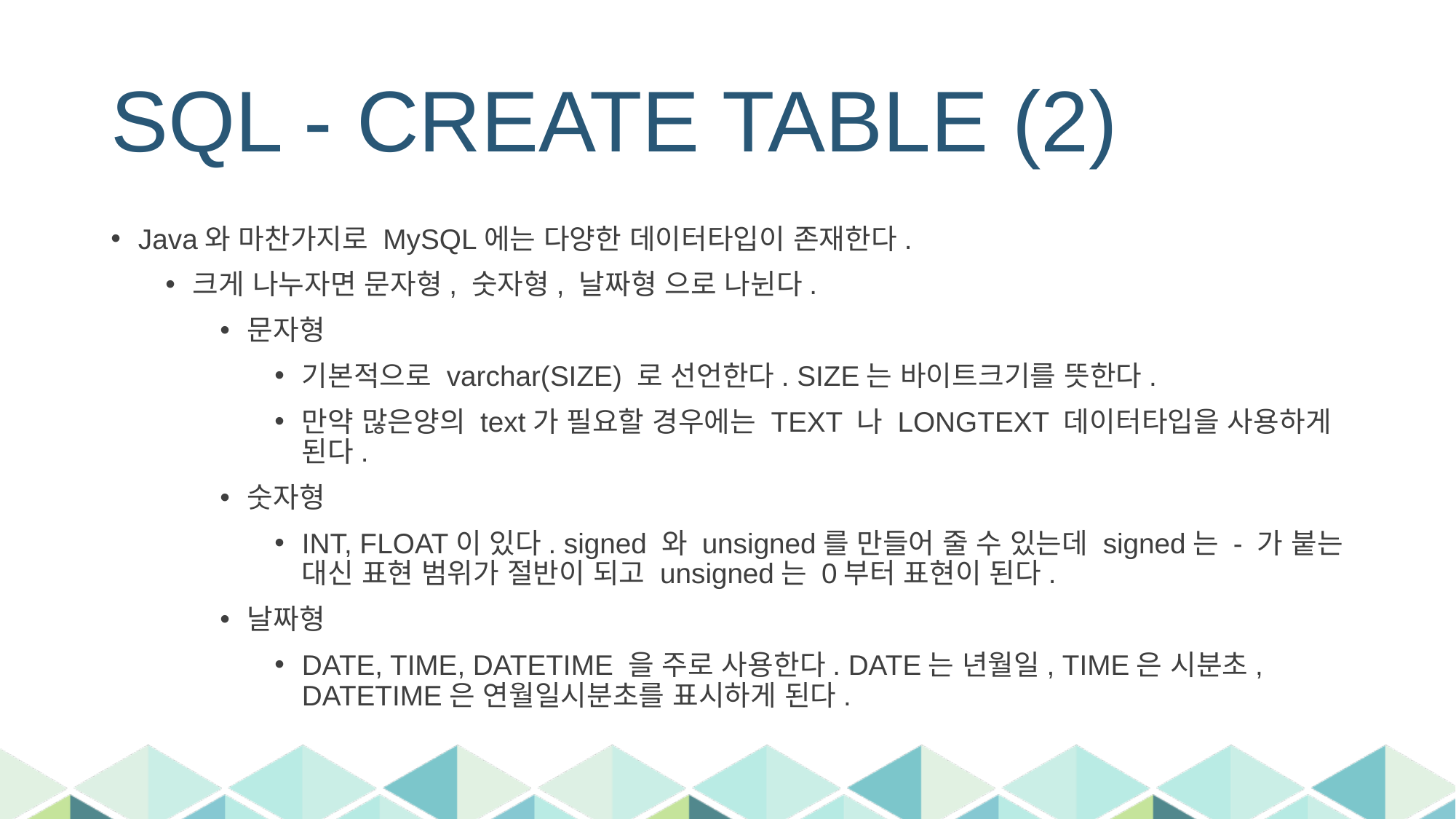

# SQL - CREATE TABLE (2)
Java와 마찬가지로 MySQL에는 다양한 데이터타입이 존재한다.
크게 나누자면 문자형, 숫자형, 날짜형 으로 나뉜다.
문자형
기본적으로 varchar(SIZE) 로 선언한다. SIZE는 바이트크기를 뜻한다.
만약 많은양의 text가 필요할 경우에는 TEXT 나 LONGTEXT 데이터타입을 사용하게 된다.
숫자형
INT, FLOAT이 있다. signed 와 unsigned를 만들어 줄 수 있는데 signed는 - 가 붙는 대신 표현 범위가 절반이 되고 unsigned는 0부터 표현이 된다.
날짜형
DATE, TIME, DATETIME 을 주로 사용한다. DATE는 년월일, TIME은 시분초, DATETIME은 연월일시분초를 표시하게 된다.